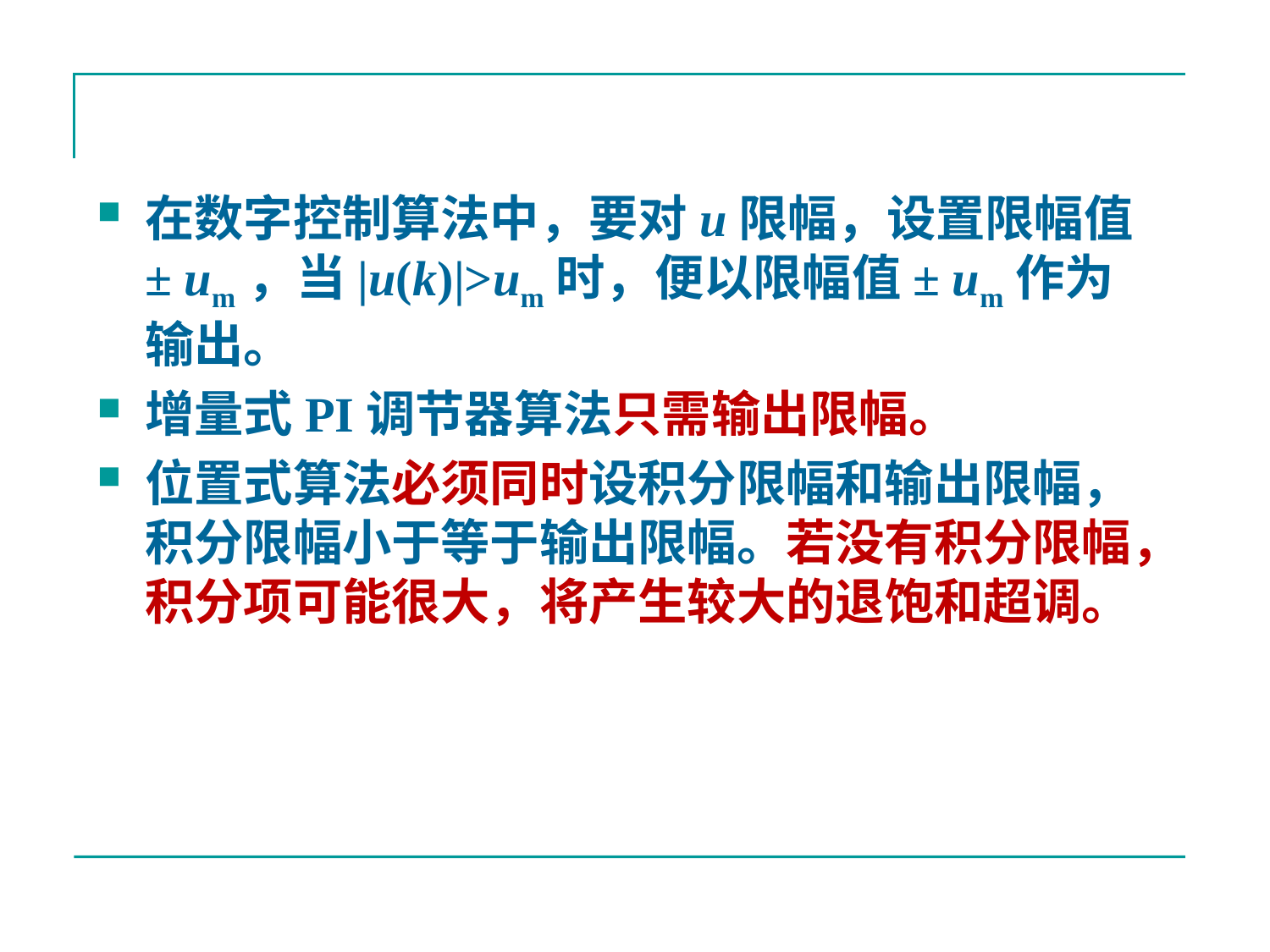

#
在数字控制算法中，要对u限幅，设置限幅值± um，当|u(k)|>um时，便以限幅值± um作为输出。
增量式PI调节器算法只需输出限幅。
位置式算法必须同时设积分限幅和输出限幅，积分限幅小于等于输出限幅。若没有积分限幅，积分项可能很大，将产生较大的退饱和超调。